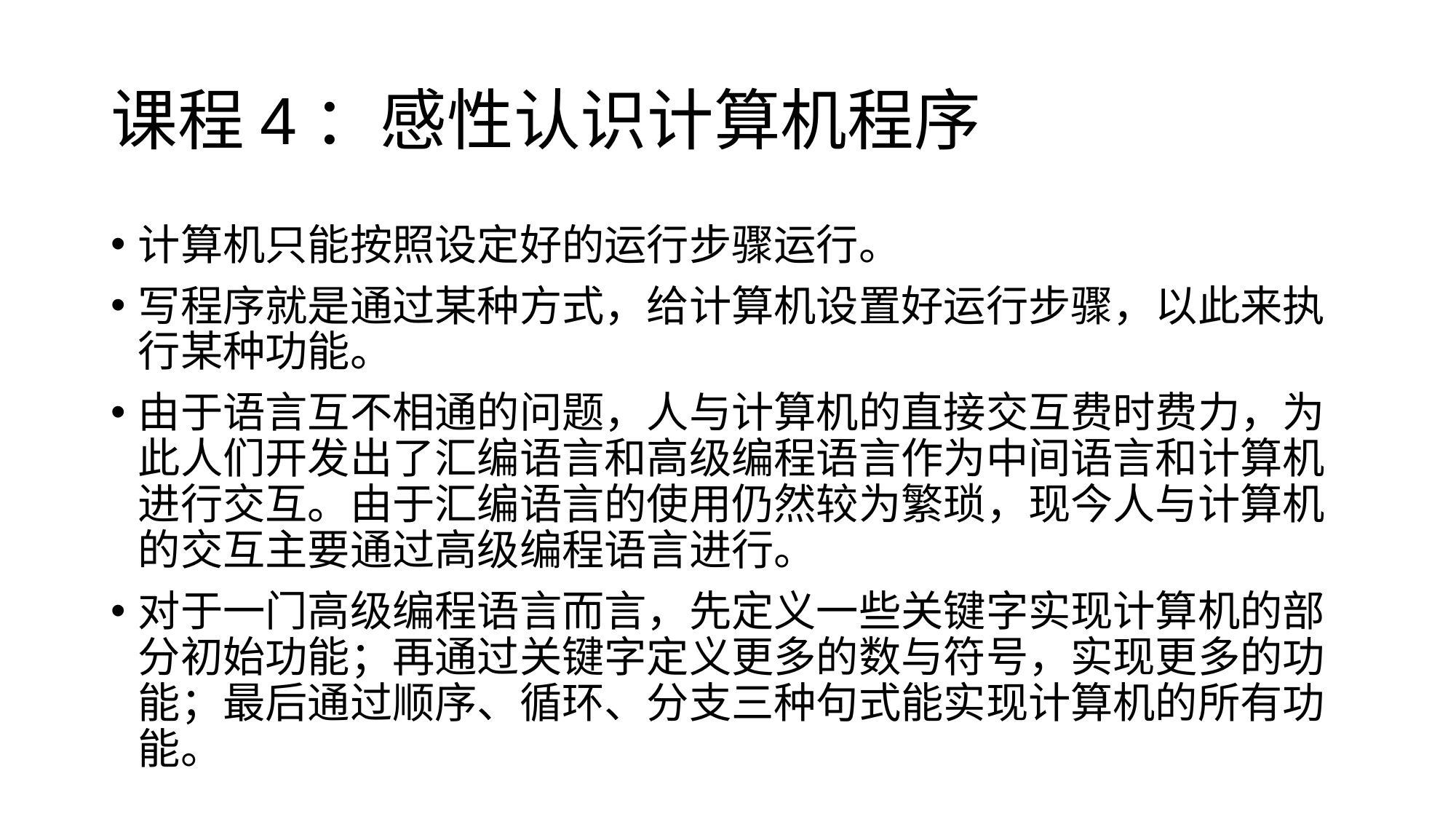

# 课程4：感性认识计算机程序
计算机只能按照设定好的运行步骤运行。
写程序就是通过某种方式，给计算机设置好运行步骤，以此来执行某种功能。
由于语言互不相通的问题，人与计算机的直接交互费时费力，为此人们开发出了汇编语言和高级编程语言作为中间语言和计算机进行交互。由于汇编语言的使用仍然较为繁琐，现今人与计算机的交互主要通过高级编程语言进行。
对于一门高级编程语言而言，先定义一些关键字实现计算机的部分初始功能；再通过关键字定义更多的数与符号，实现更多的功能；最后通过顺序、循环、分支三种句式能实现计算机的所有功能。